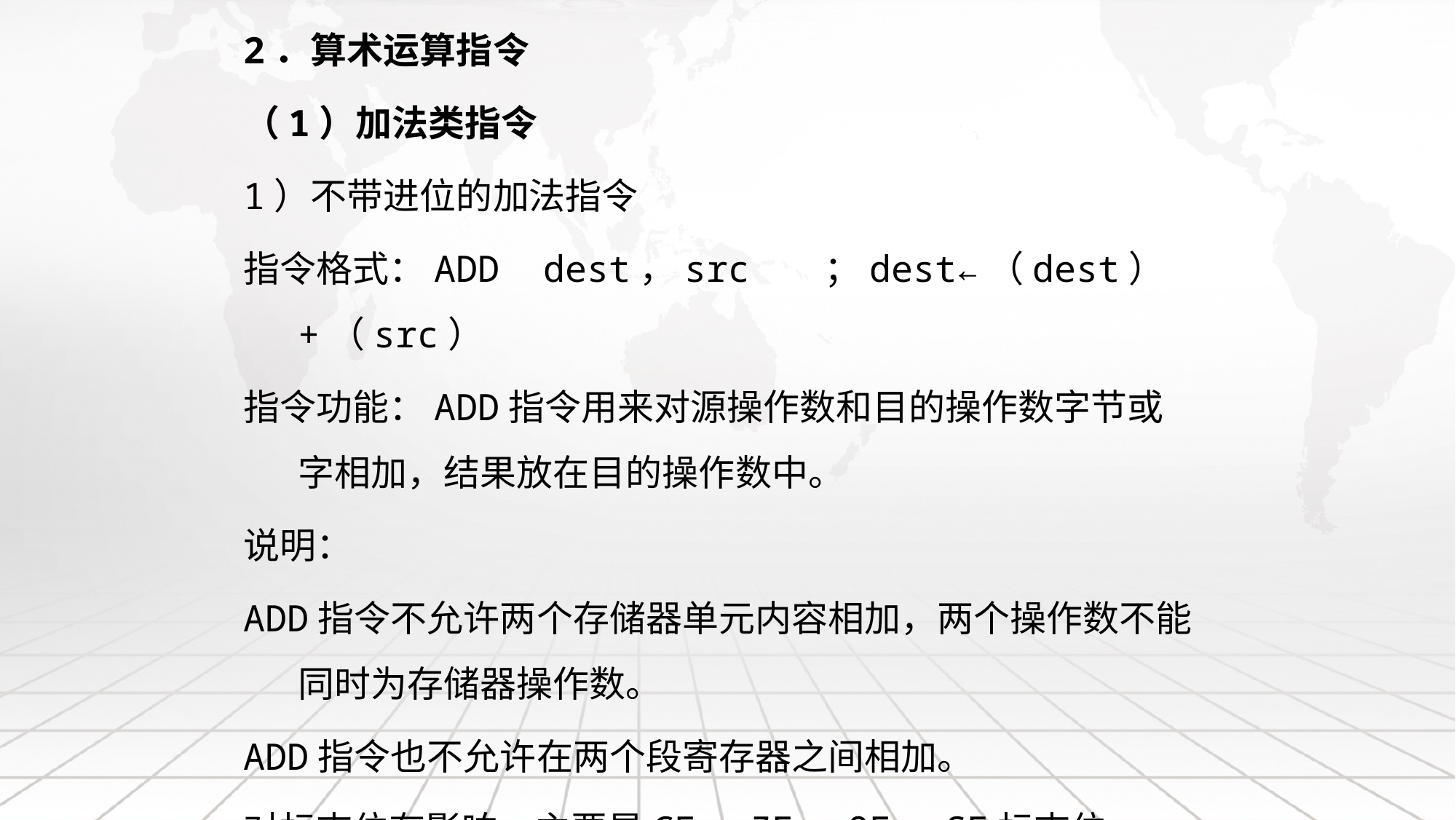

2．算术运算指令
（1）加法类指令
1）不带进位的加法指令
指令格式：ADD  dest，src   ；dest←（dest）+（src）
指令功能：ADD指令用来对源操作数和目的操作数字节或字相加，结果放在目的操作数中。
说明：
ADD指令不允许两个存储器单元内容相加，两个操作数不能同时为存储器操作数。
ADD指令也不允许在两个段寄存器之间相加。
对标志位有影响，主要是CF、ZF、OF、SF标志位。